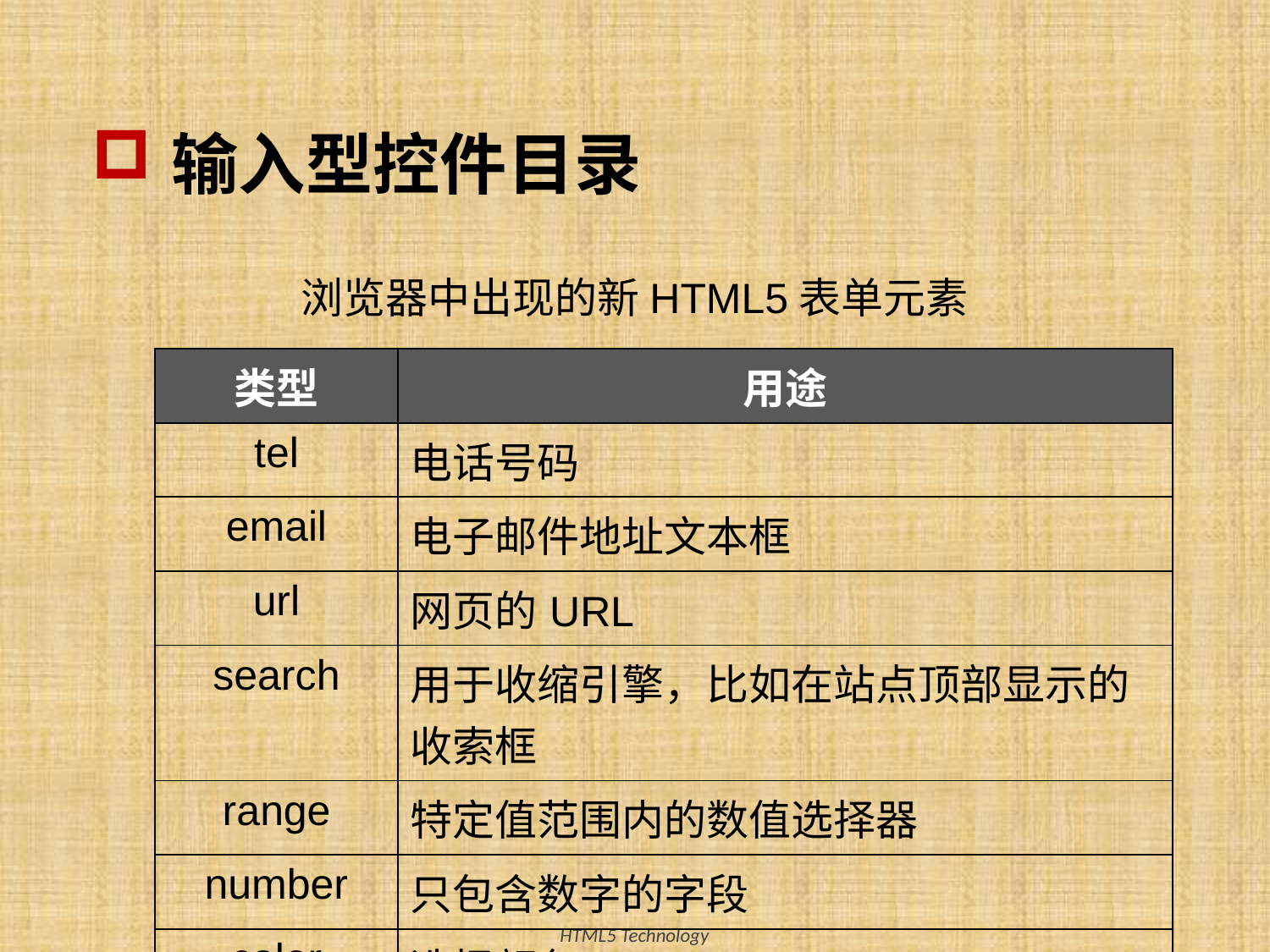

# 输入型控件目录
浏览器中出现的新HTML5表单元素
| 类型 | 用途 |
| --- | --- |
| tel | 电话号码 |
| email | 电子邮件地址文本框 |
| url | 网页的URL |
| search | 用于收缩引擎，比如在站点顶部显示的收索框 |
| range | 特定值范围内的数值选择器 |
| number | 只包含数字的字段 |
| color | 选择颜色 |
27
HTML5 Technology